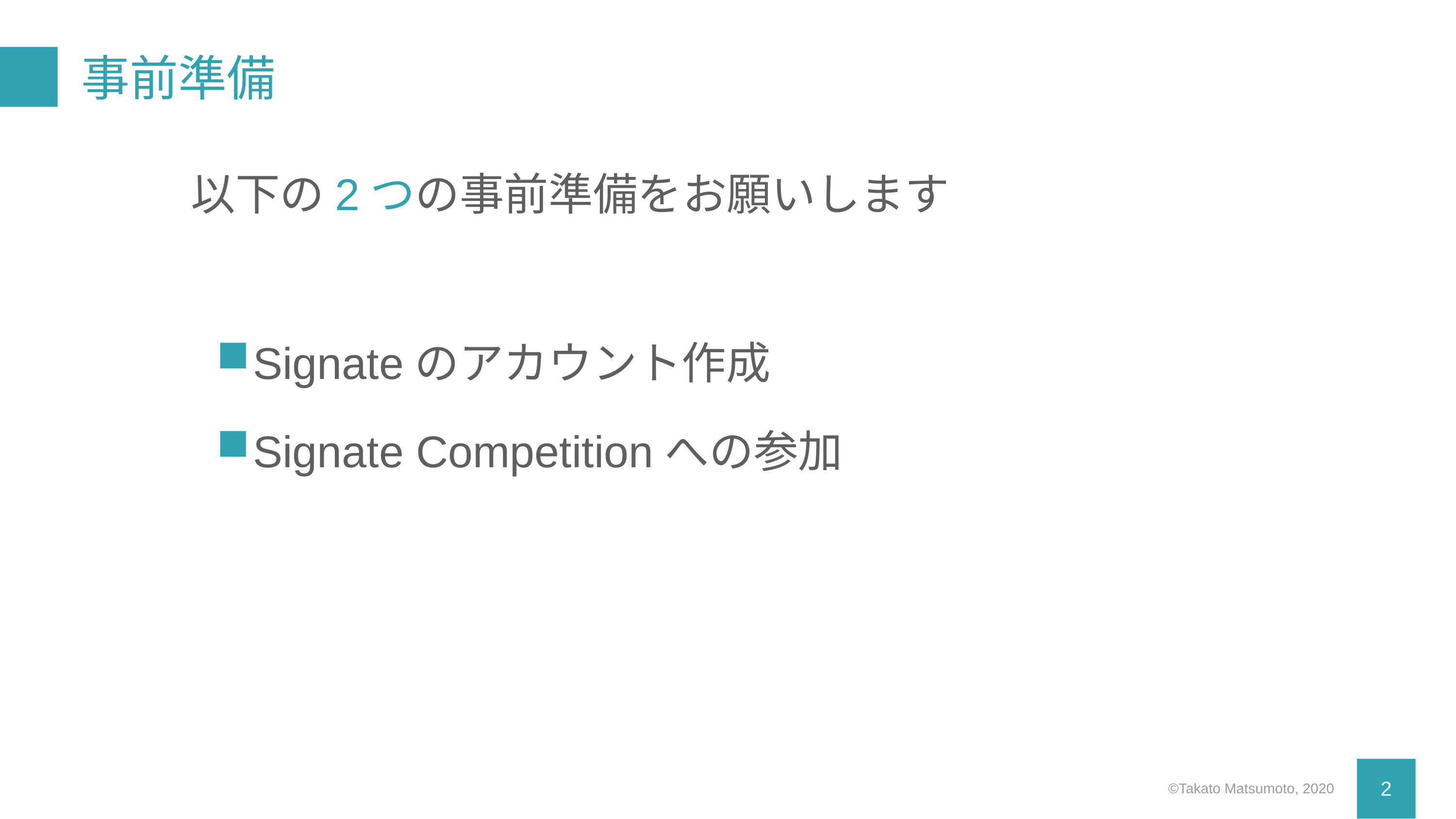

# 事前準備
Signateのアカウント作成
Signate Competitionへの参加

以下の2つの事前準備をお願いします
©︎Takato Matsumoto, 2020
2